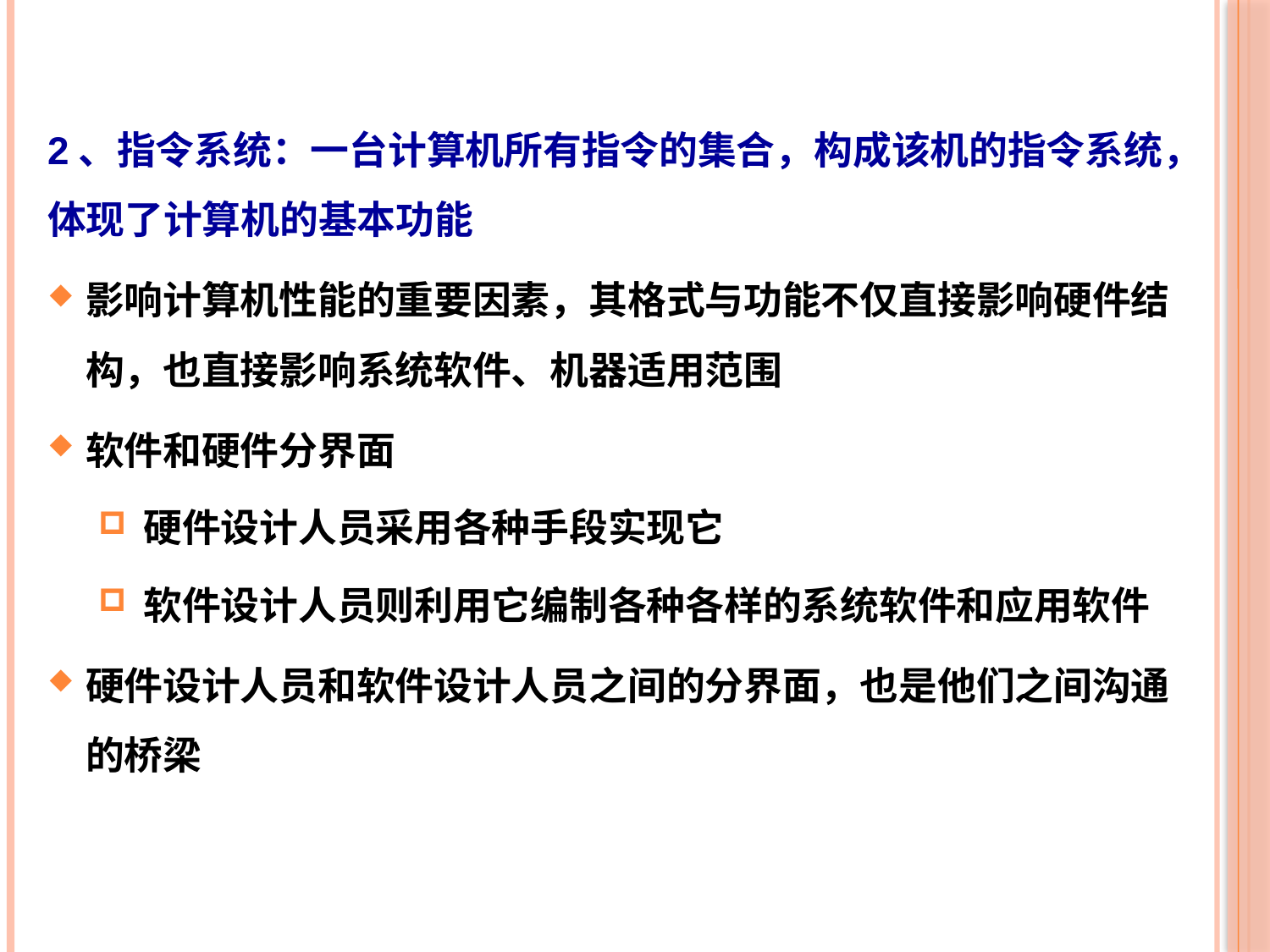

3
2、指令系统：一台计算机所有指令的集合，构成该机的指令系统，体现了计算机的基本功能
影响计算机性能的重要因素，其格式与功能不仅直接影响硬件结构，也直接影响系统软件、机器适用范围
软件和硬件分界面
硬件设计人员采用各种手段实现它
软件设计人员则利用它编制各种各样的系统软件和应用软件
硬件设计人员和软件设计人员之间的分界面，也是他们之间沟通的桥梁